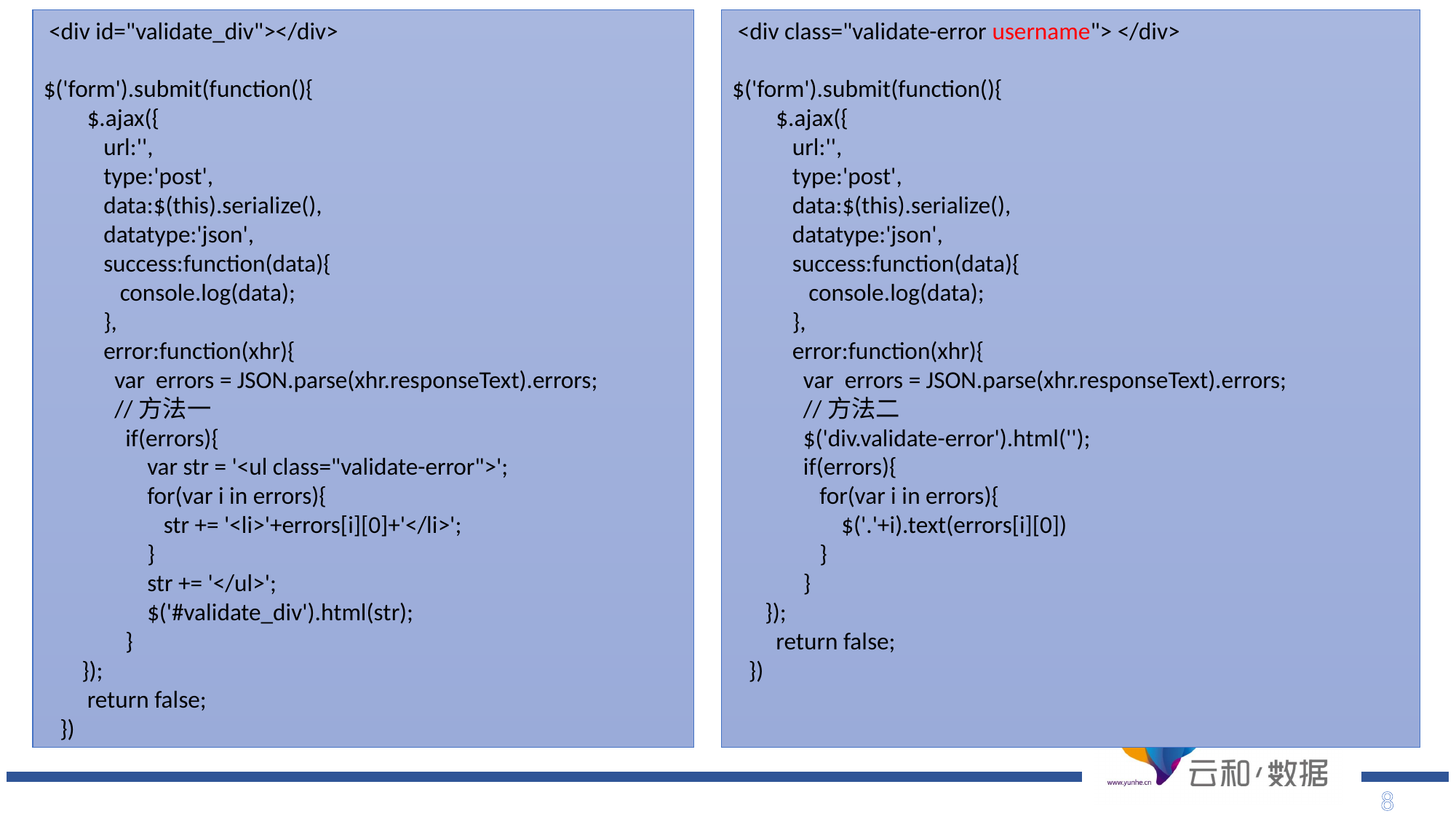

<div id="validate_div"></div>

$('form').submit(function(){
        $.ajax({
           url:'',
           type:'post',
           data:$(this).serialize(),
           datatype:'json',
           success:function(data){
              console.log(data);
           },
           error:function(xhr){
             var  errors = JSON.parse(xhr.responseText).errors;
             //方法一
               if(errors){
                   var str = '<ul class="validate-error">';
                   for(var i in errors){
                      str += '<li>'+errors[i][0]+'</li>';
                   }
                   str += '</ul>';
                   $('#validate_div').html(str);
               }
       });
        return false;
   })
 <div class="validate-error username"> </div>

$('form').submit(function(){
        $.ajax({
           url:'',
           type:'post',
           data:$(this).serialize(),
           datatype:'json',
           success:function(data){
              console.log(data);
           },
           error:function(xhr){
             var  errors = JSON.parse(xhr.responseText).errors;
             //方法二
             $('div.validate-error').html('');
             if(errors){
                for(var i in errors){
                    $('.'+i).text(errors[i][0])
                }
             }
      });
        return false;
   })